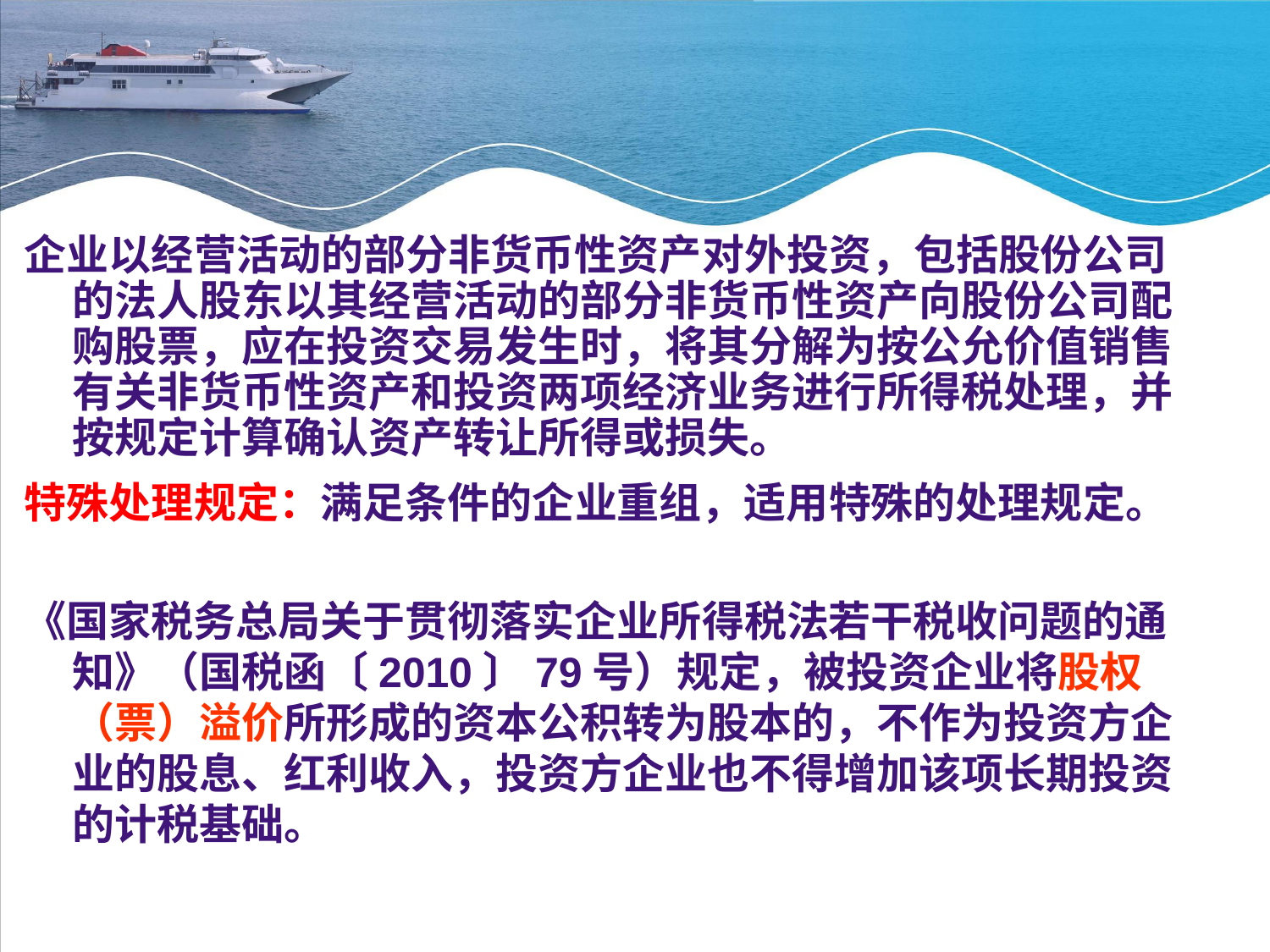

#
企业以经营活动的部分非货币性资产对外投资，包括股份公司的法人股东以其经营活动的部分非货币性资产向股份公司配购股票，应在投资交易发生时，将其分解为按公允价值销售有关非货币性资产和投资两项经济业务进行所得税处理，并按规定计算确认资产转让所得或损失。
特殊处理规定：满足条件的企业重组，适用特殊的处理规定。

《国家税务总局关于贯彻落实企业所得税法若干税收问题的通知》（国税函〔2010〕79号）规定，被投资企业将股权（票）溢价所形成的资本公积转为股本的，不作为投资方企业的股息、红利收入，投资方企业也不得增加该项长期投资的计税基础。